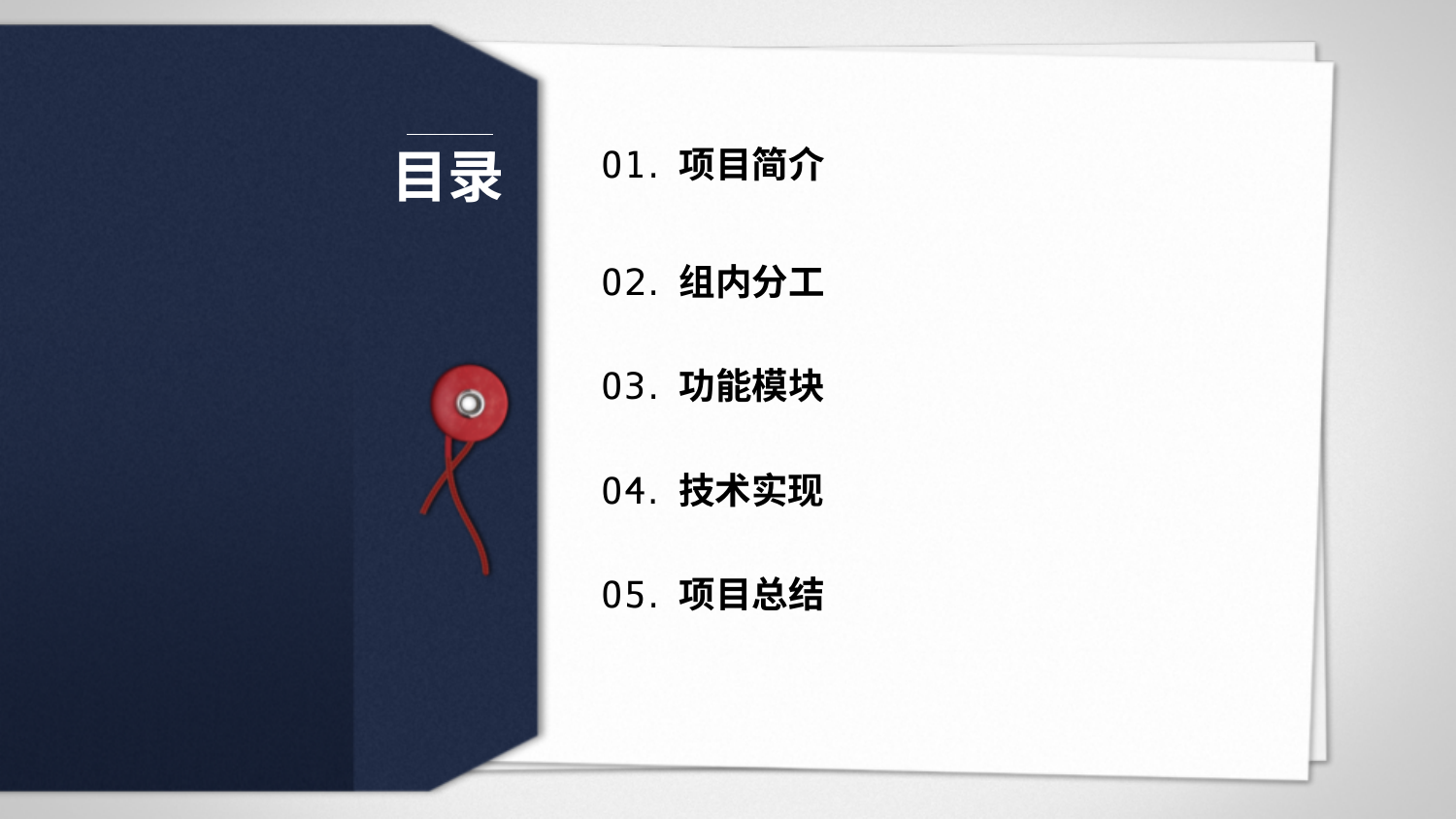

目录
01. 项目简介
02. 组内分工
03. 功能模块
04. 技术实现
05. 项目总结